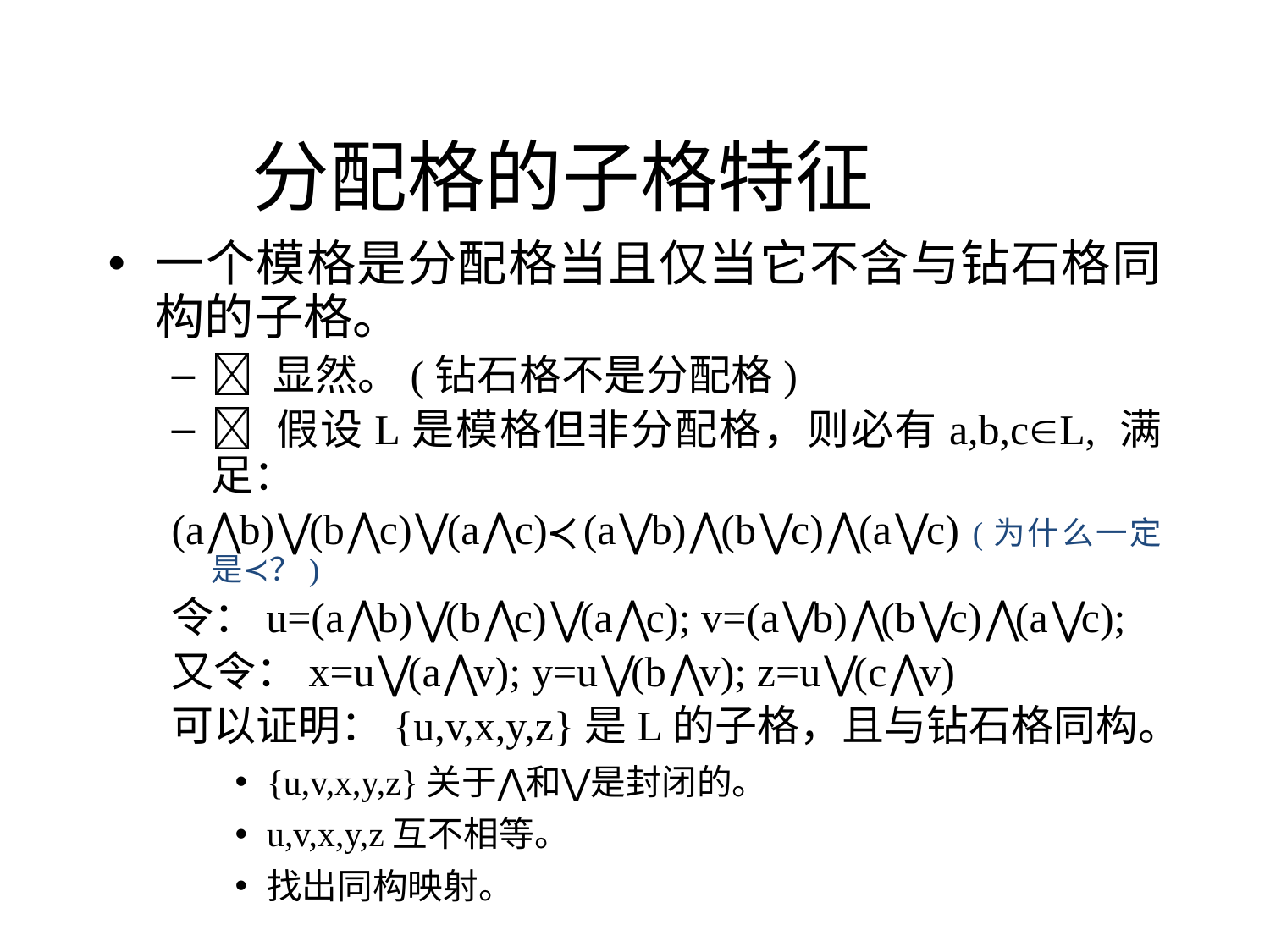

# 分配格的子格特征
一个模格是分配格当且仅当它不含与钻石格同构的子格。
⇒ 显然。(钻石格不是分配格)
⇐ 假设L是模格但非分配格，则必有a,b,c∈L, 满足：
(a⋀b)⋁(b⋀c)⋁(a⋀c)≺(a⋁b)⋀(b⋁c)⋀(a⋁c) (为什么一定是≺？)
令：u=(a⋀b)⋁(b⋀c)⋁(a⋀c); v=(a⋁b)⋀(b⋁c)⋀(a⋁c);
又令：x=u⋁(a⋀v); y=u⋁(b⋀v); z=u⋁(c⋀v)
可以证明：{u,v,x,y,z}是L的子格，且与钻石格同构。
{u,v,x,y,z}关于⋀和⋁是封闭的。
u,v,x,y,z互不相等。
找出同构映射。